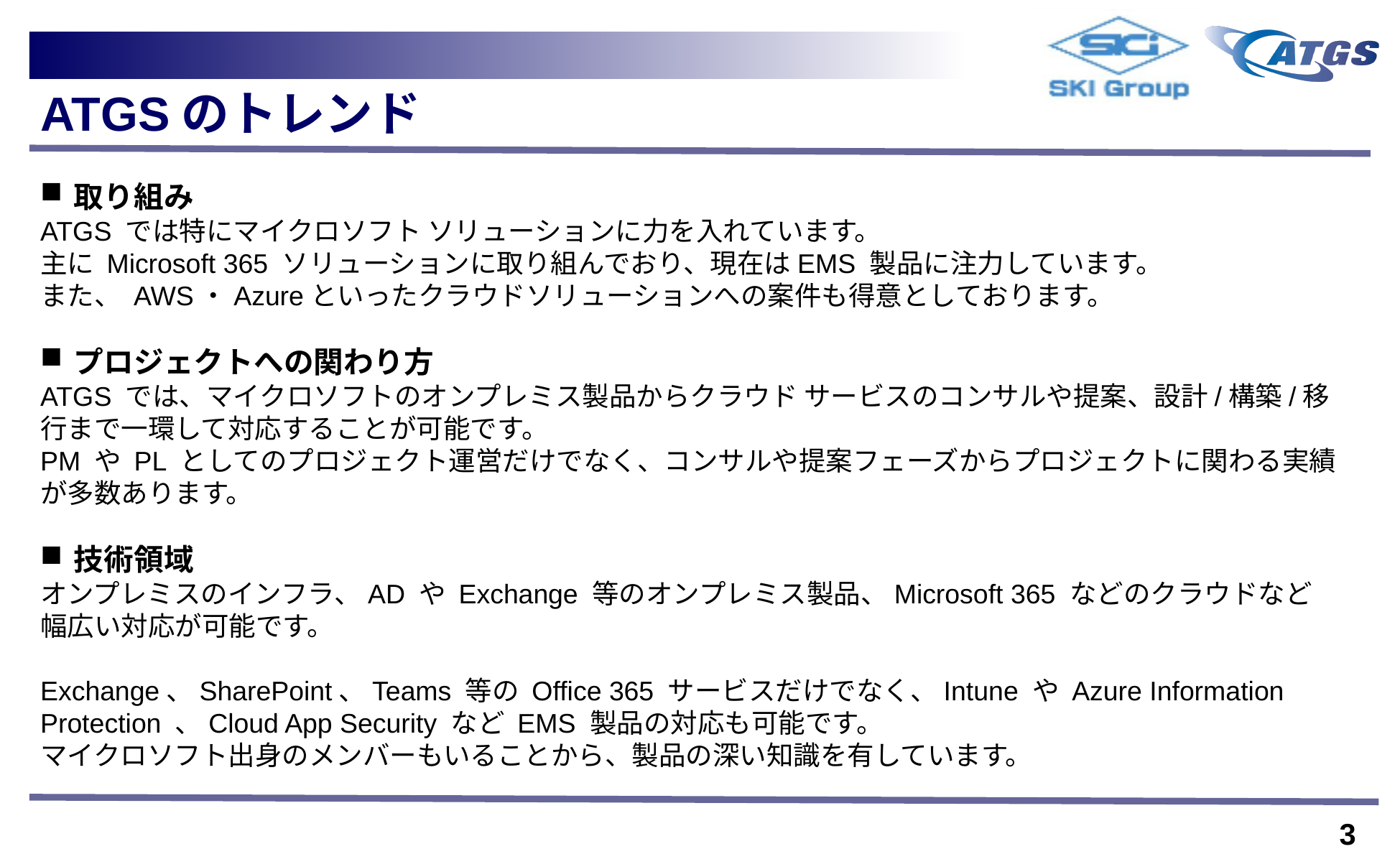

# ATGSのトレンド
取り組み
ATGS では特にマイクロソフト ソリューションに力を入れています。
主に Microsoft 365 ソリューションに取り組んでおり、現在はEMS 製品に注力しています。
また、 AWS・Azureといったクラウドソリューションへの案件も得意としております。

プロジェクトへの関わり方
ATGS では、マイクロソフトのオンプレミス製品からクラウド サービスのコンサルや提案、設計/構築/移行まで一環して対応することが可能です。
PM や PL としてのプロジェクト運営だけでなく、コンサルや提案フェーズからプロジェクトに関わる実績が多数あります。

技術領域
オンプレミスのインフラ、AD や Exchange 等のオンプレミス製品、Microsoft 365 などのクラウドなど
幅広い対応が可能です。

Exchange、SharePoint、Teams 等の Office 365 サービスだけでなく、Intune や Azure Information Protection 、Cloud App Security など EMS 製品の対応も可能です。
マイクロソフト出身のメンバーもいることから、製品の深い知識を有しています。

3